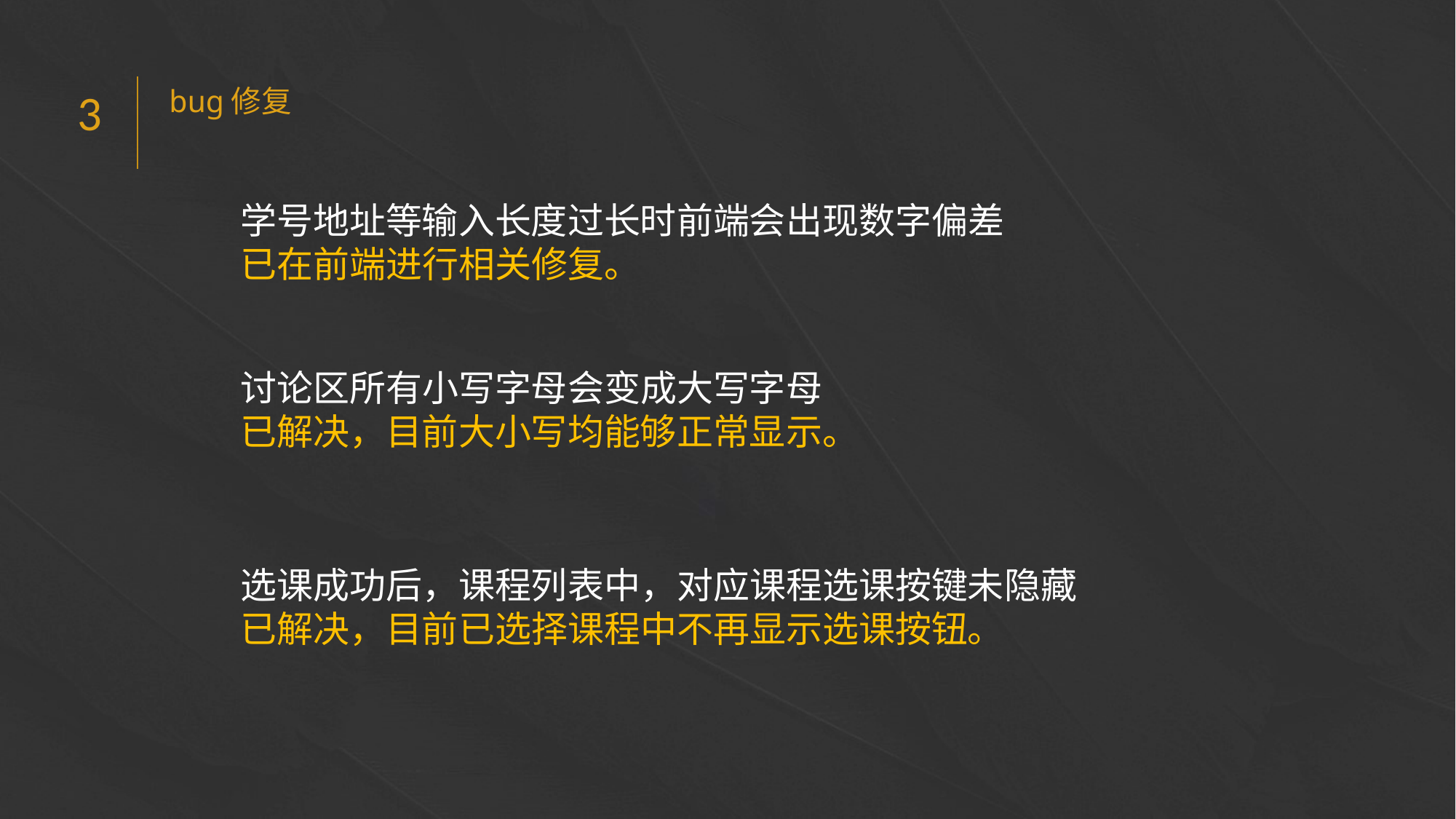

bug修复
3

学号地址等输入长度过长时前端会出现数字偏差
已在前端进行相关修复。
e7d195523061f1c0205959036996ad55c215b892a7aac5c0B9ADEF7896FB48F2EF97163A2DE1401E1875DEDC438B7864AD24CA23553DBBBD975DAF4CAD4A2592689FFB6CEE59FFA55B2702D0E5EE29CDFC0DD98BC7D6A39A64D3162AEA17DB19B9B9A87D0E9A0C5838999CD047764B32476FB53FC54D3671B43638F8C25D9EC95BB52BCC6C1CB3F6DE41EB0266A54822
讨论区所有小写字母会变成大写字母
已解决，目前大小写均能够正常显示。
选课成功后，课程列表中，对应课程选课按键未隐藏
已解决，目前已选择课程中不再显示选课按钮。